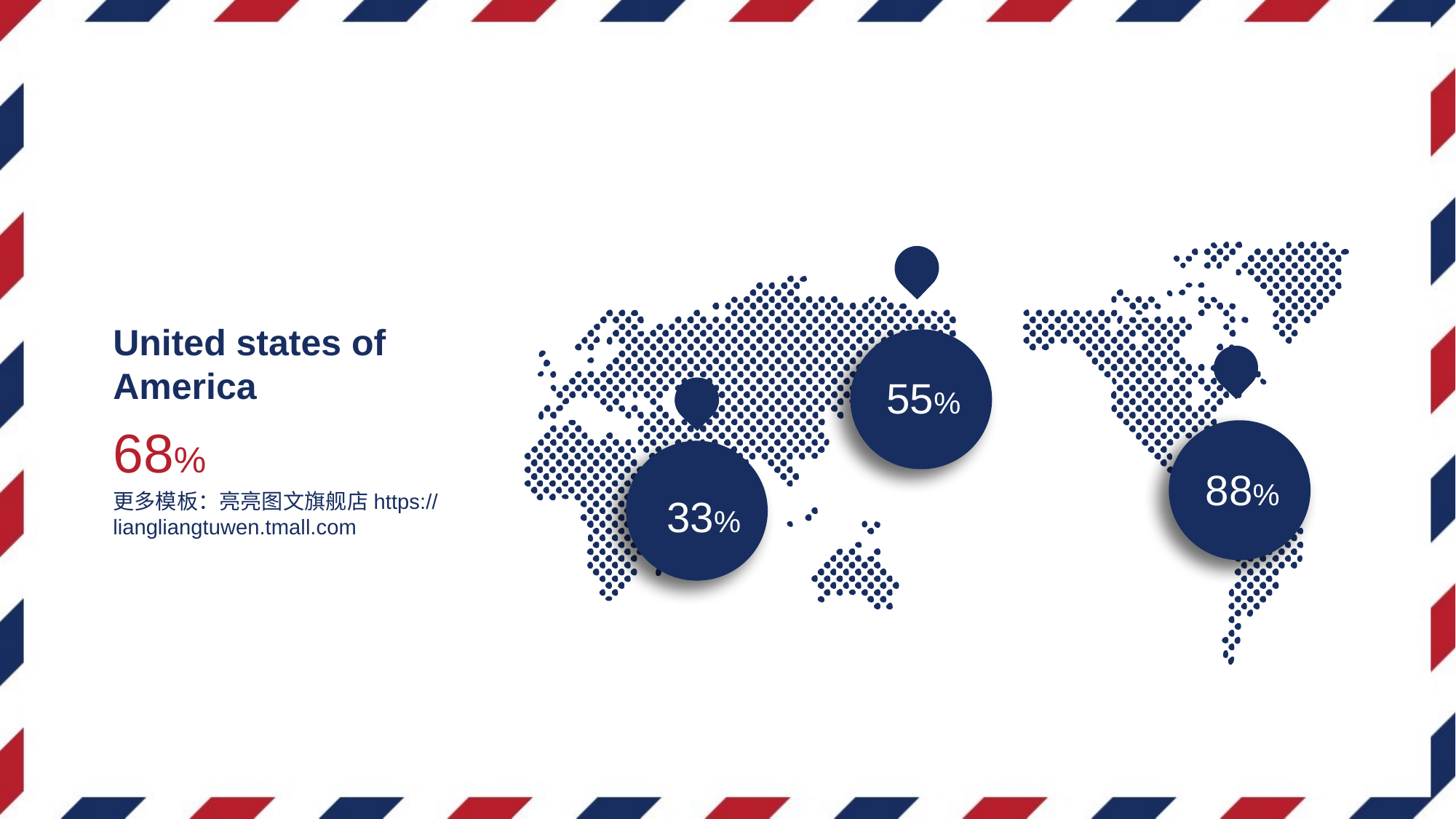

United states of America

55%

68%

88%
更多模板：亮亮图文旗舰店https://liangliangtuwen.tmall.com
33%